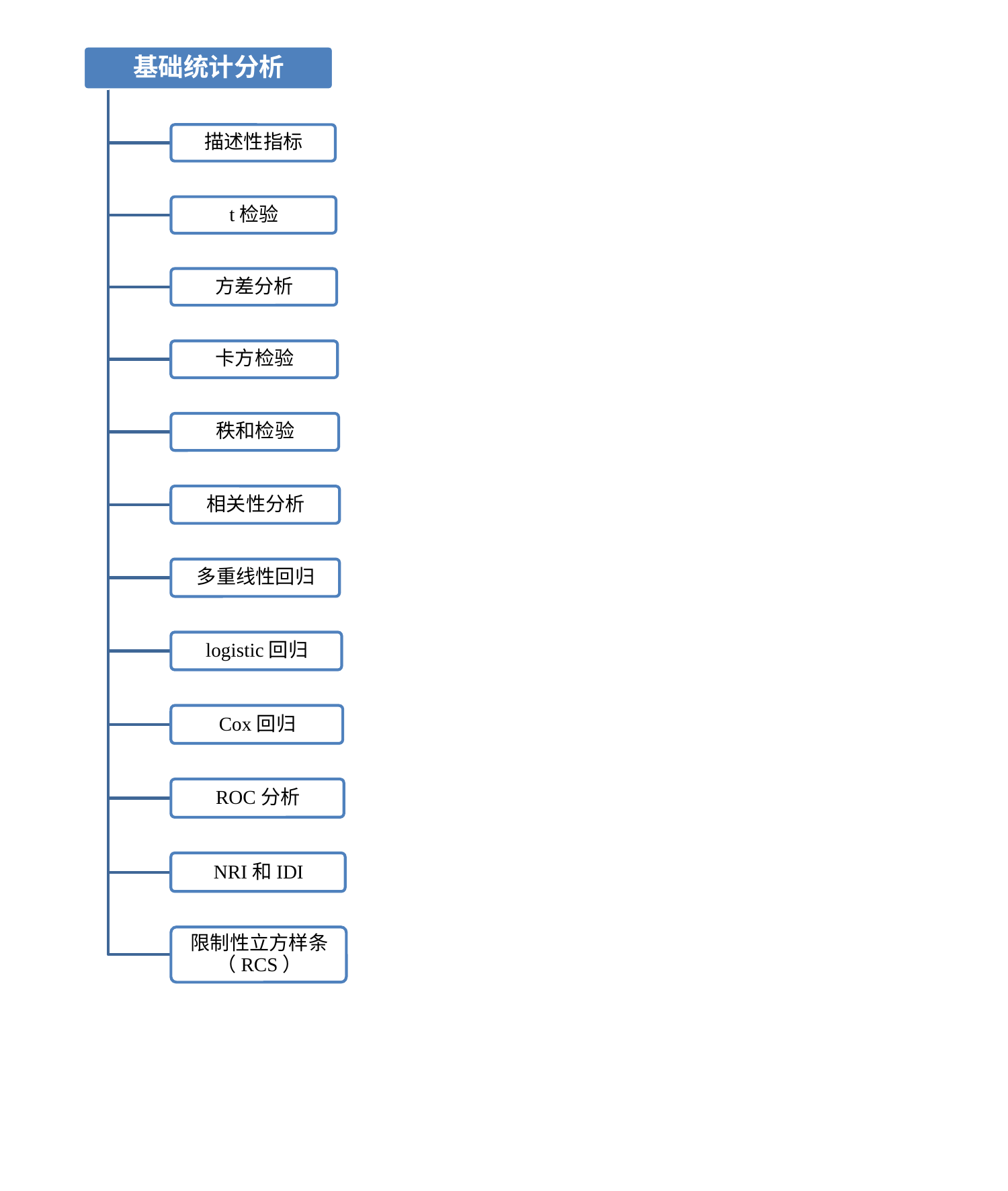

基础统计分析
描述性指标
t检验
方差分析
卡方检验
秩和检验
相关性分析
多重线性回归
logistic回归
Cox回归
ROC分析
NRI和IDI
限制性立方样条（RCS）